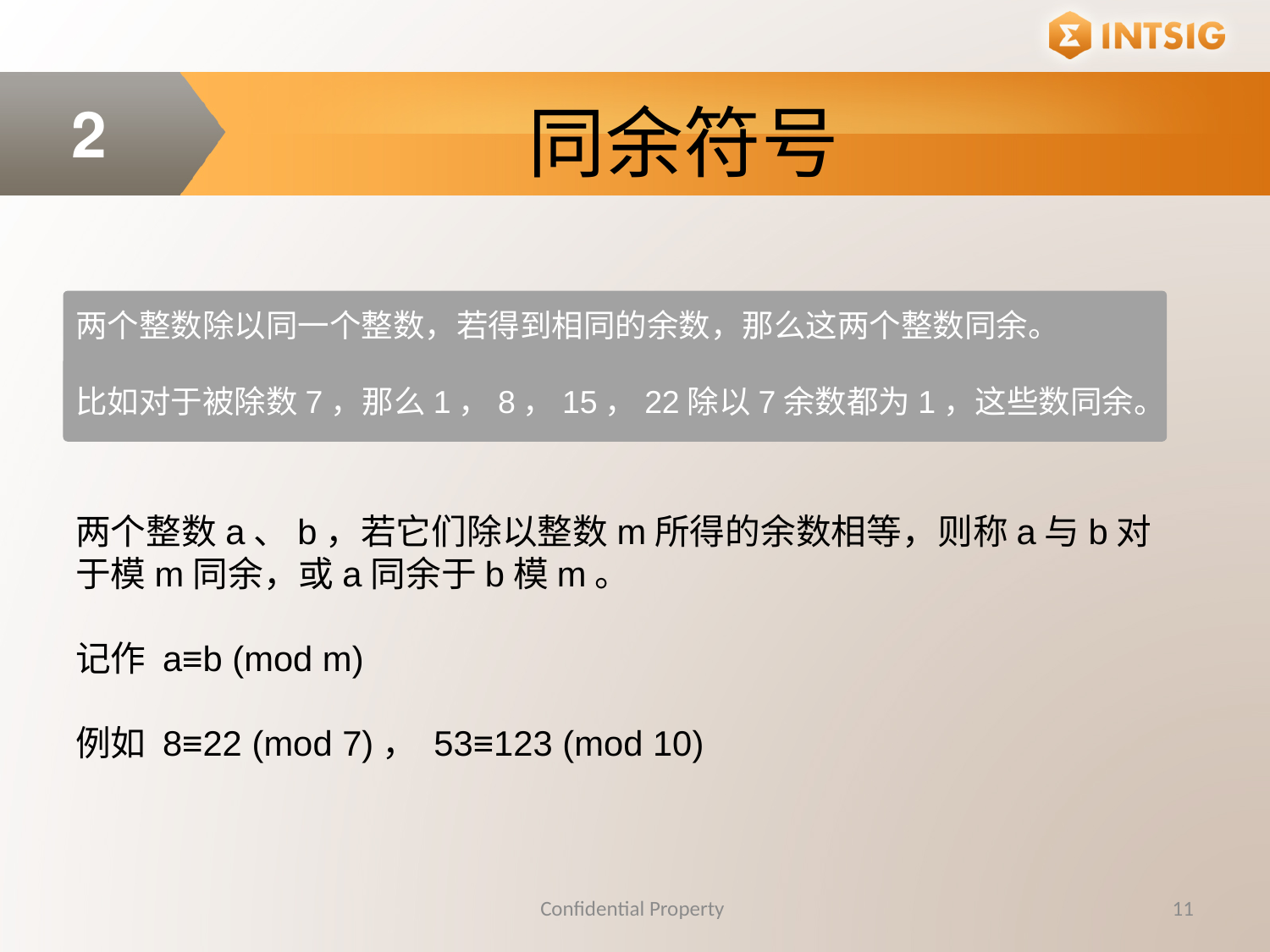

同余符号
2

两个整数除以同一个整数，若得到相同的余数，那么这两个整数同余。

比如对于被除数7，那么1，8，15，22除以7余数都为1，这些数同余。
两个整数a、b，若它们除以整数m所得的余数相等，则称a与b对于模m同余，或a同余于b模m。

记作 a≡b (mod m)

例如 8≡22 (mod 7)， 53≡123 (mod 10)
Confidential Property
11